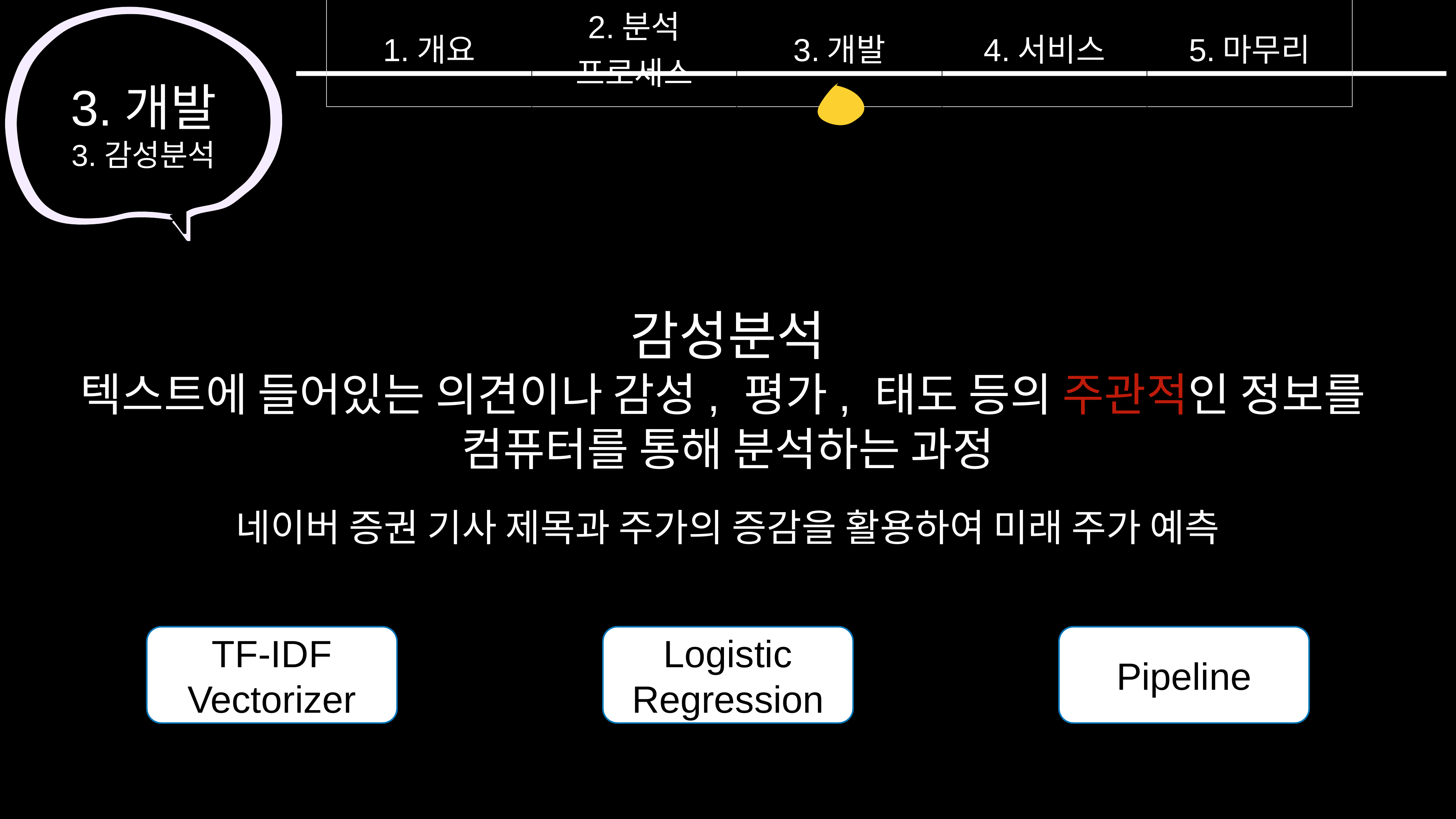

| 1.개요 | 2.분석 프로세스 | 3.개발 | 4.서비스 | 5.마무리 |
| --- | --- | --- | --- | --- |

3.개발
3.감성분석

감성분석
텍스트에 들어있는 의견이나 감성, 평가, 태도 등의 주관적인 정보를
컴퓨터를 통해 분석하는 과정
네이버 증권 기사 제목과 주가의 증감을 활용하여 미래 주가 예측

TF-IDF Vectorizer

Logistic Regression

Pipeline